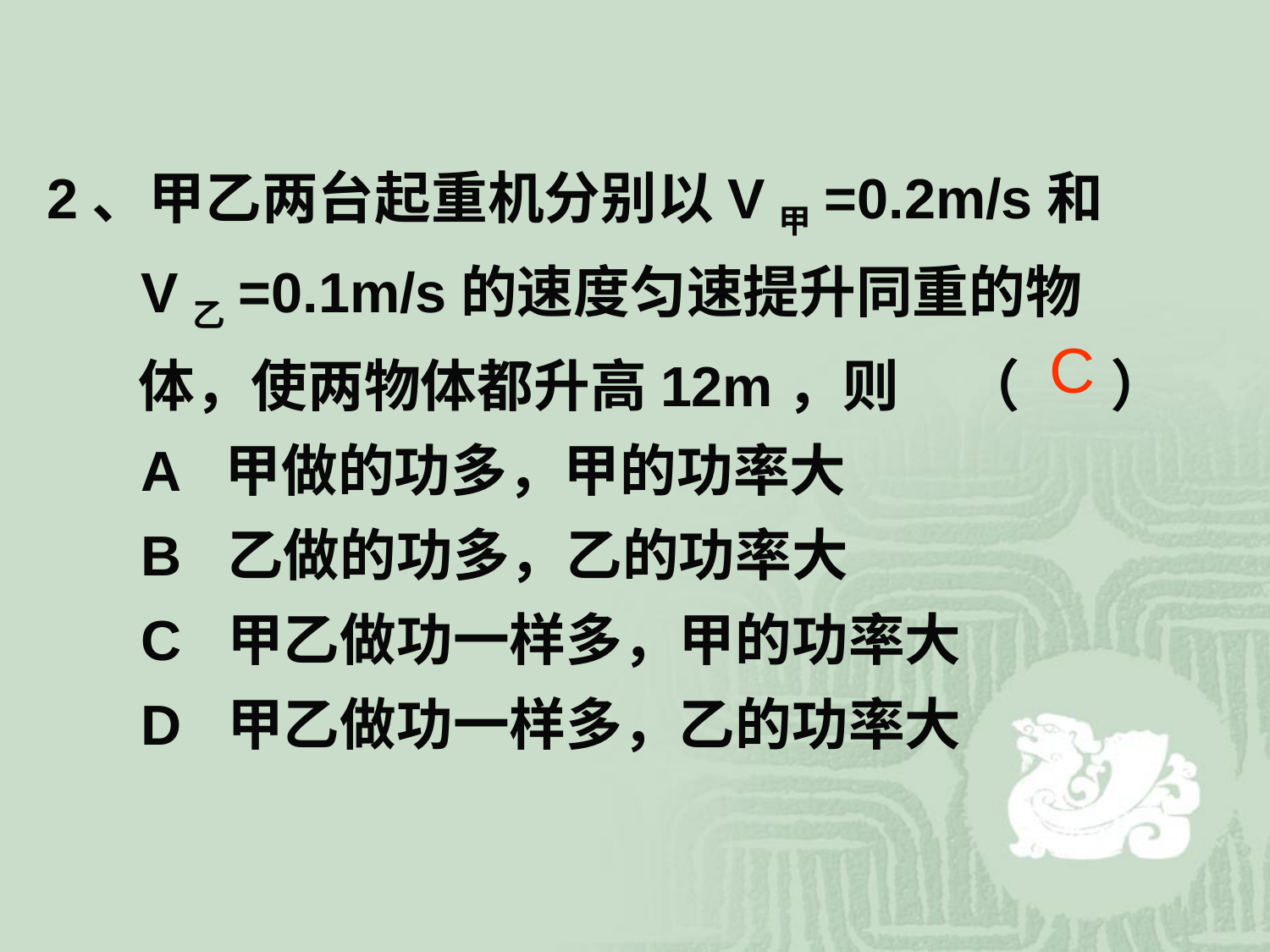

2、甲乙两台起重机分别以V甲=0.2m/s和
      V乙=0.1m/s的速度匀速提升同重的物
      体，使两物体都升高12m，则     （       ）
      A  甲做的功多，甲的功率大
      B  乙做的功多，乙的功率大
      C  甲乙做功一样多，甲的功率大
      D  甲乙做功一样多，乙的功率大

C